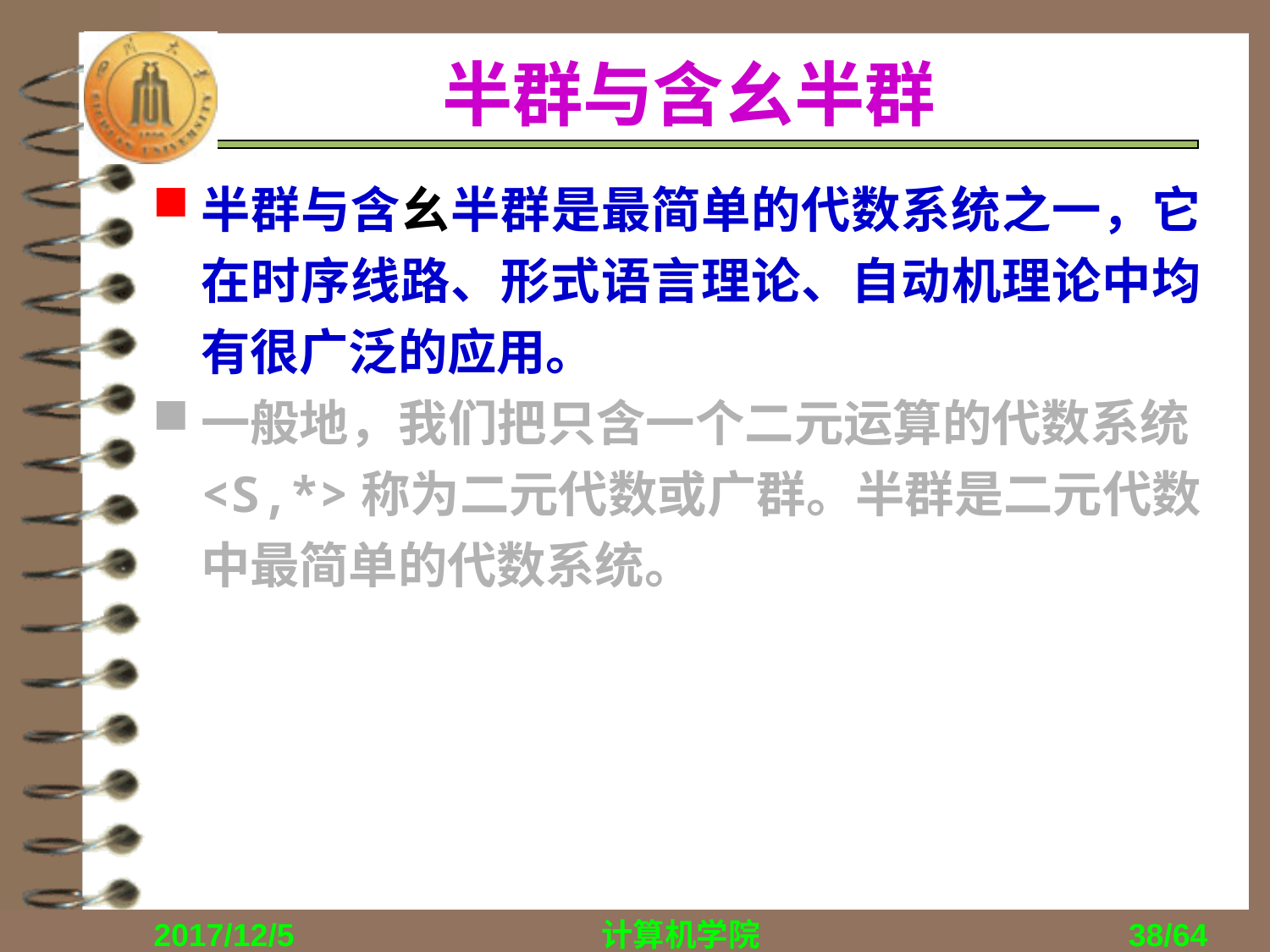

# 半群与含幺半群
半群与含幺半群是最简单的代数系统之一，它在时序线路、形式语言理论、自动机理论中均有很广泛的应用。
一般地，我们把只含一个二元运算的代数系统<S,*>称为二元代数或广群。半群是二元代数中最简单的代数系统。
2017/12/5
计算机学院
38/64